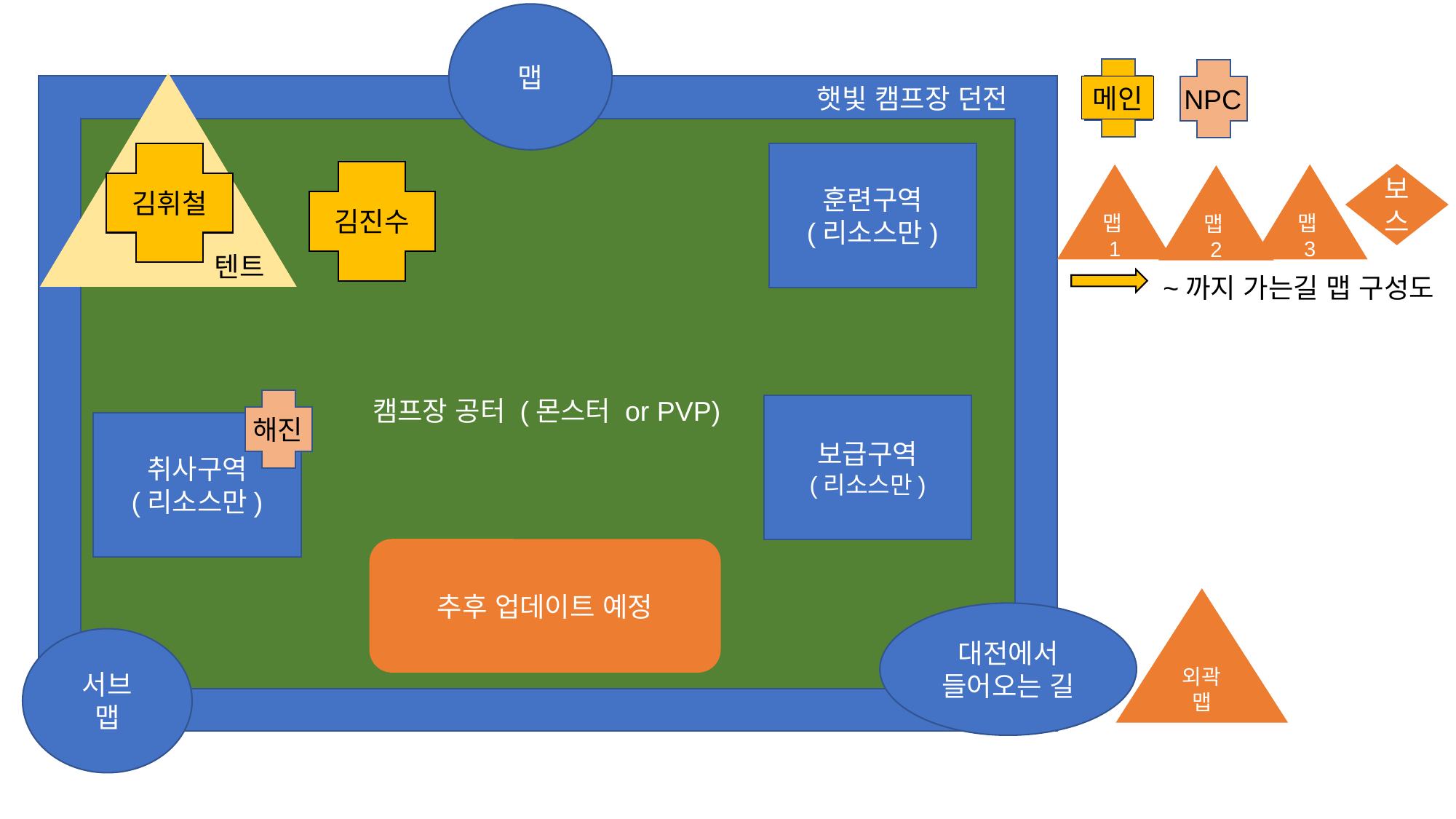

맵

메인

NPC

햇빛 캠프장 던전
캠프장 공터 (몬스터 or PVP)
훈련구역
(리소스만)
보스
맵1
맵3
맵2
보급구역
(리소스만)
취사구역
(리소스만)
외곽 맵
대전에서
들어오는 길
김휘철
김진수
텐트
~까지 가는길 맵 구성도

해진
추후 업데이트 예정
서브
맵